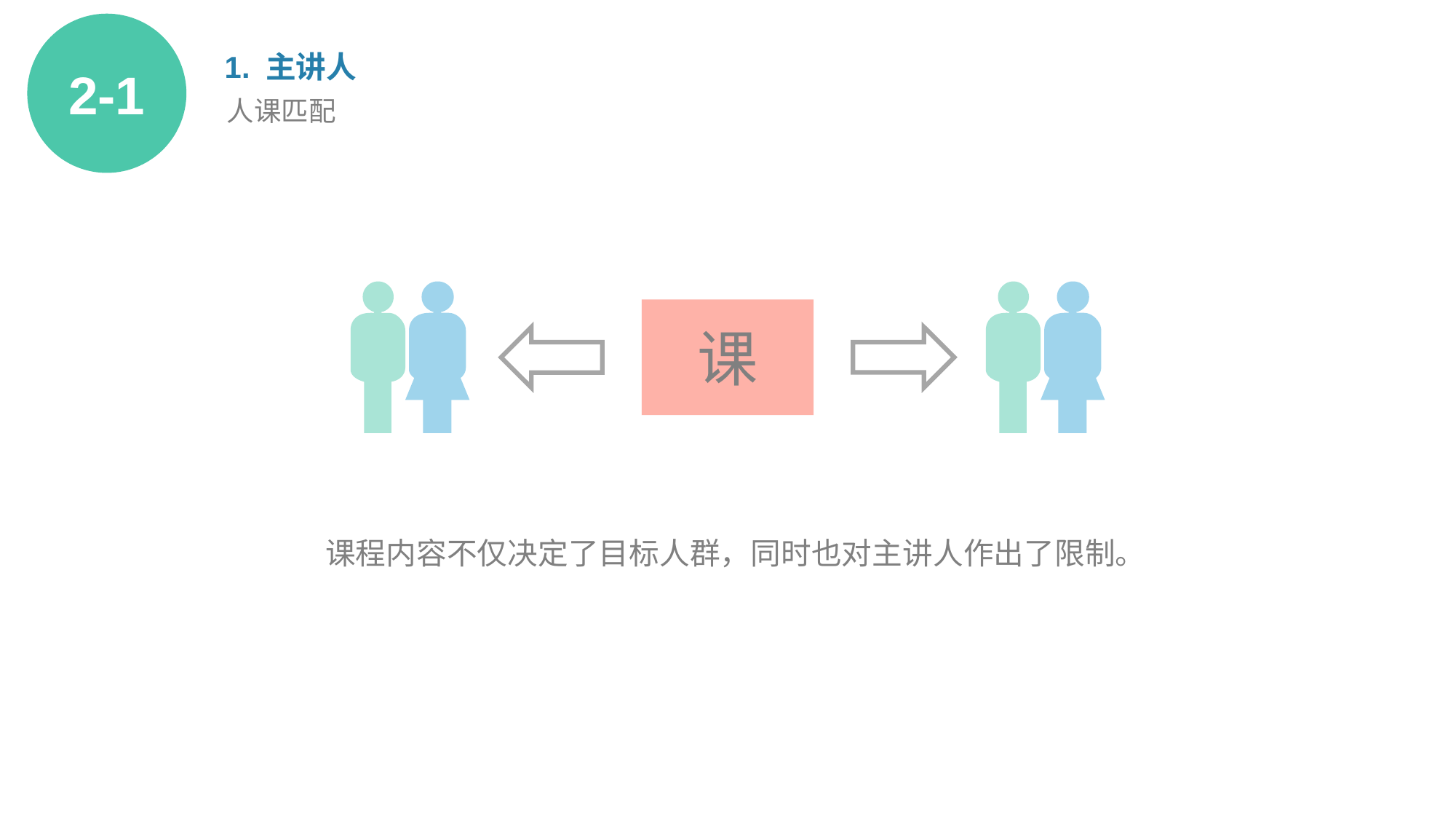

2-1
1. 主讲人
人课匹配

课

课程内容不仅决定了目标人群，同时也对主讲人作出了限制。